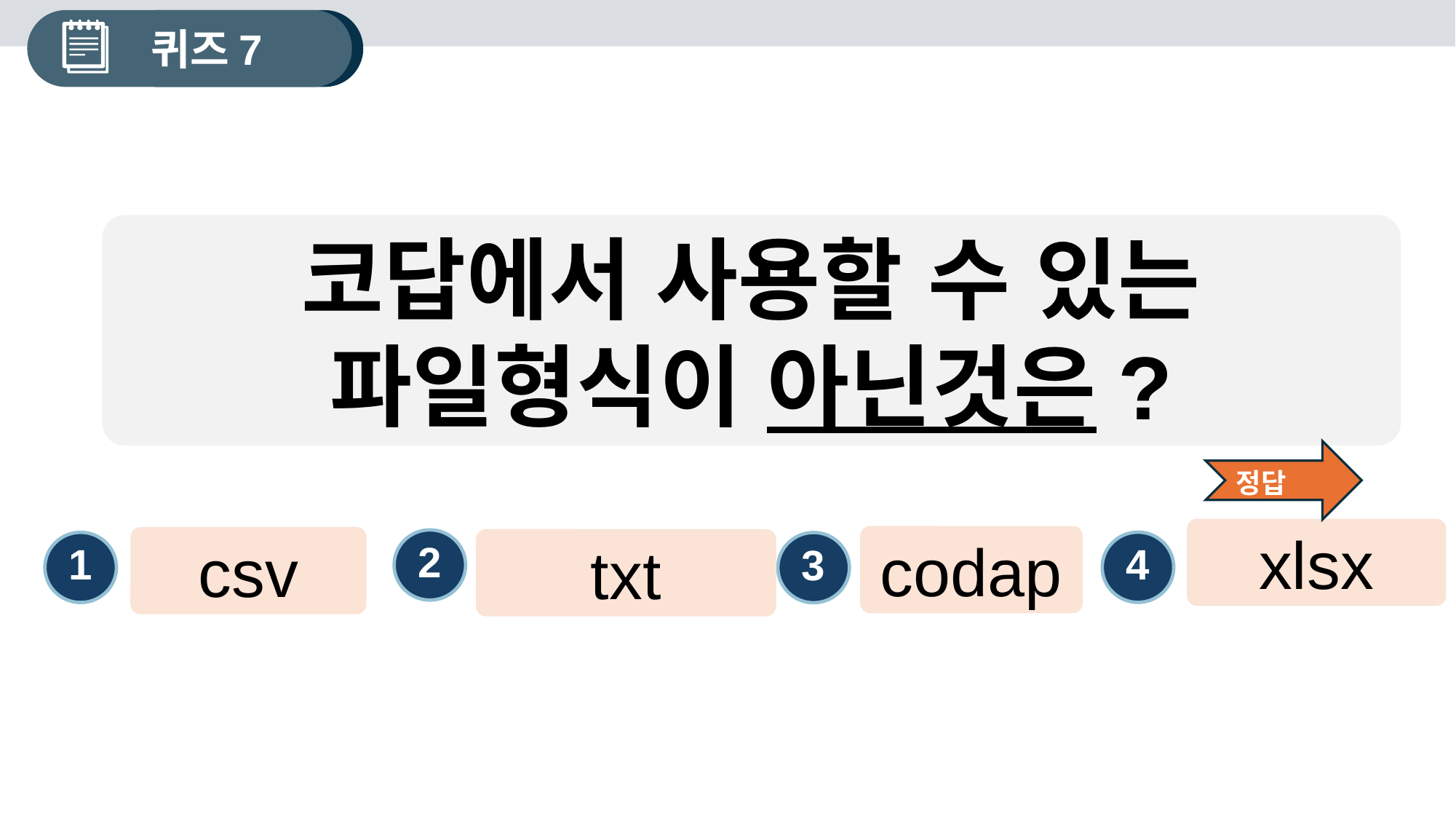

퀴즈7

코답에서 사용할 수 있는 파일형식이 아닌것은?
정답
xlsx
codap
csv
txt
2
4
1
3